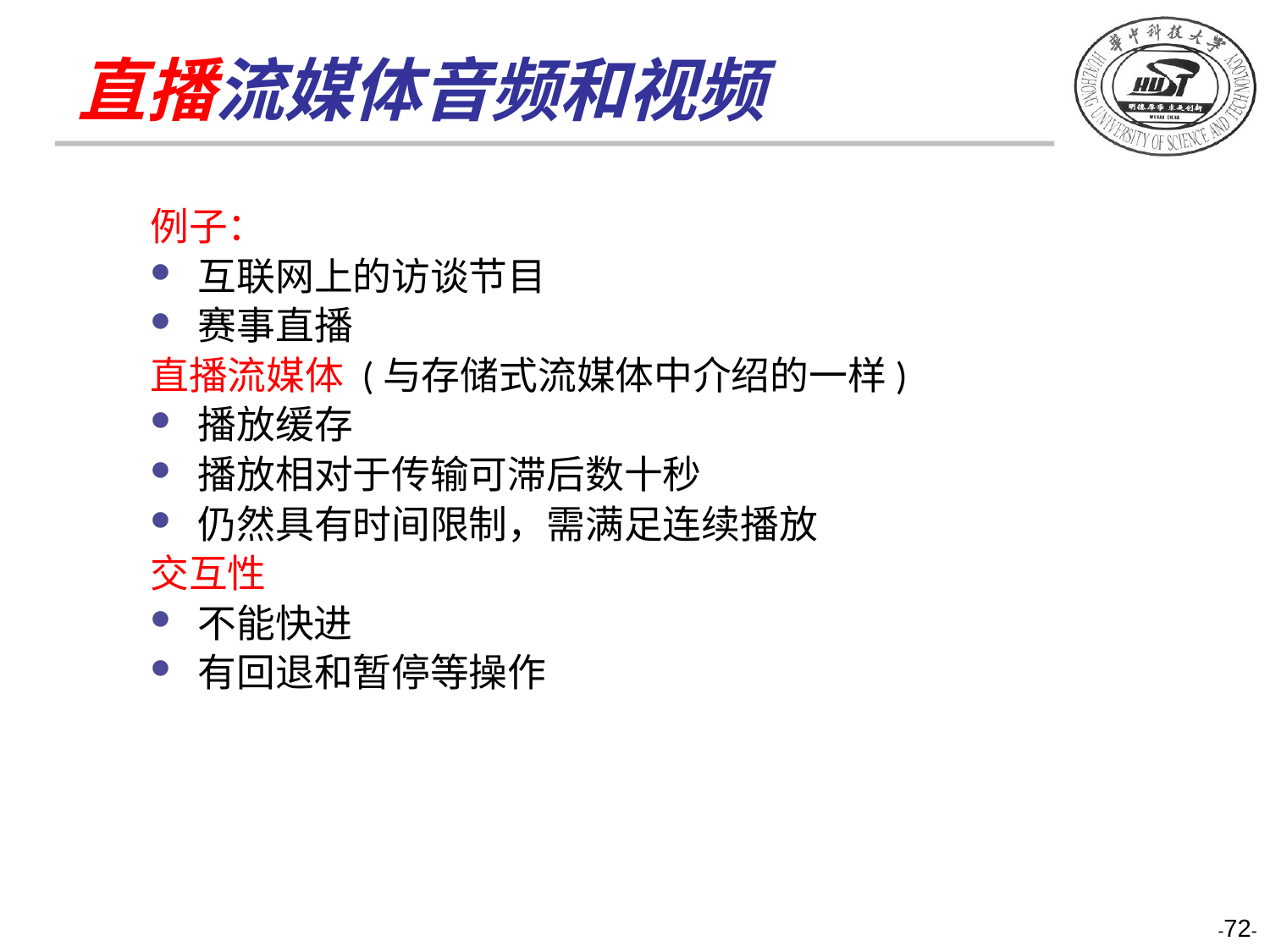

# 直播流媒体音频和视频
例子：
互联网上的访谈节目
赛事直播
直播流媒体 (与存储式流媒体中介绍的一样)
播放缓存
播放相对于传输可滞后数十秒
仍然具有时间限制，需满足连续播放
交互性
不能快进
有回退和暂停等操作
-72-